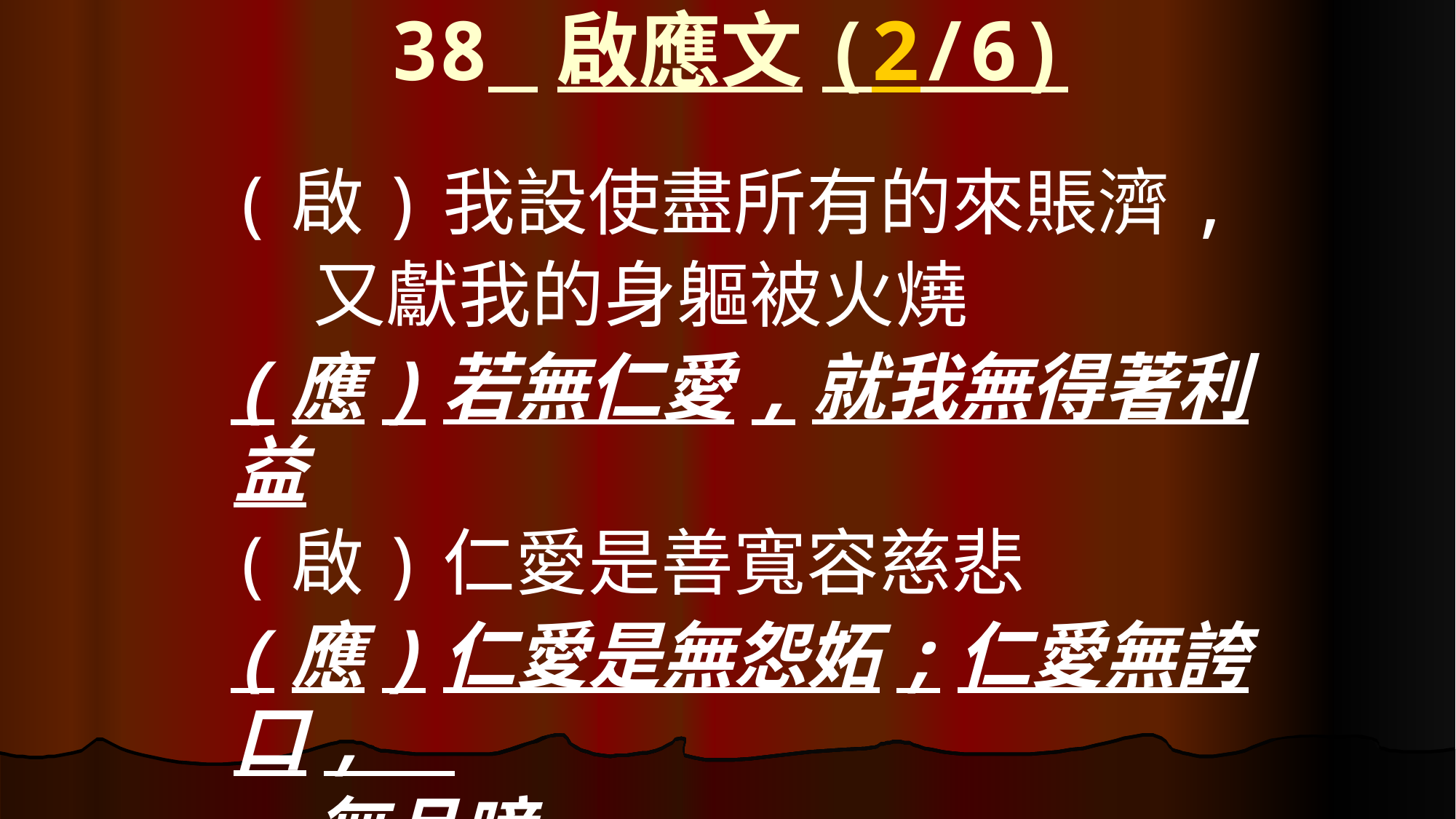

# 38 啟應文(2/6)
(啟)我設使盡所有的來賬濟,
    又獻我的身軀被火燒
(應)若無仁愛,就我無得著利益
(啟)仁愛是善寬容慈悲
(應)仁愛是無怨妬;仁愛無誇口,
    無品嗙,